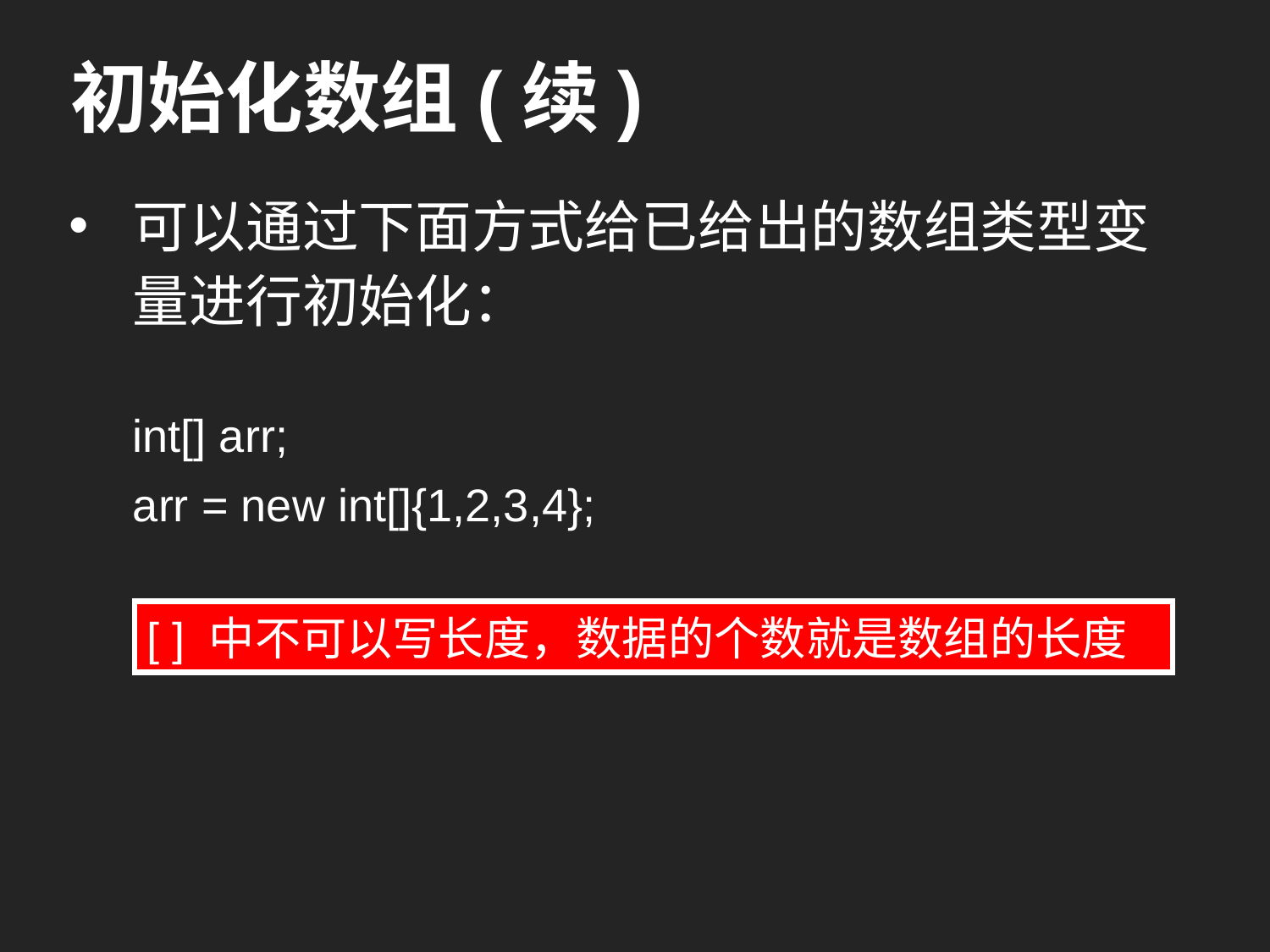

# 初始化数组(续)
可以通过下面方式给已给出的数组类型变量进行初始化：

int[] arr;
arr = new int[]{1,2,3,4};
[ ] 中不可以写长度，数据的个数就是数组的长度